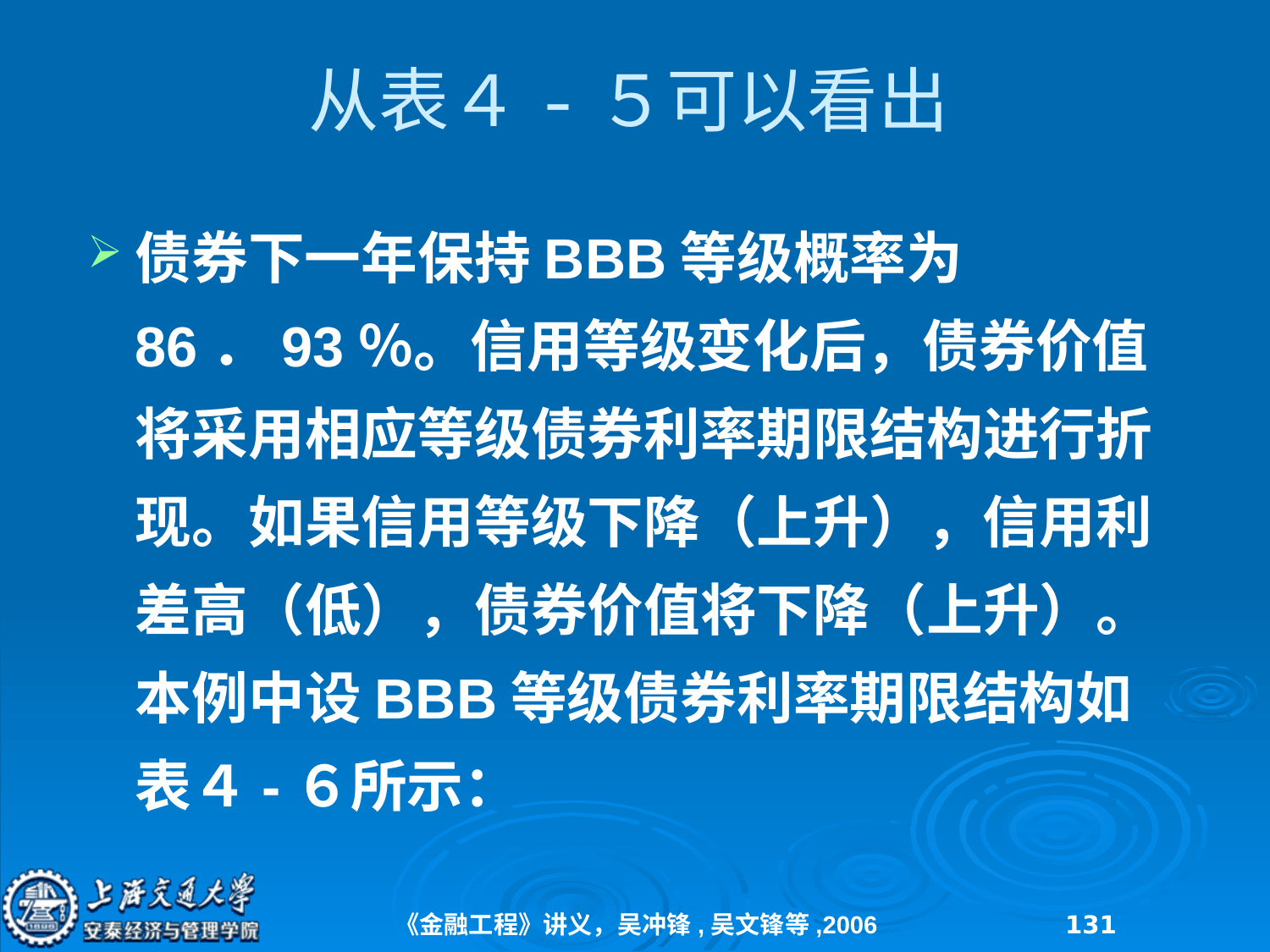

# 从表４-５可以看出
债券下一年保持BBB等级概率为86．93％。信用等级变化后，债券价值将采用相应等级债券利率期限结构进行折现。如果信用等级下降（上升），信用利差高（低），债券价值将下降（上升）。本例中设BBB等级债券利率期限结构如表４-６所示：